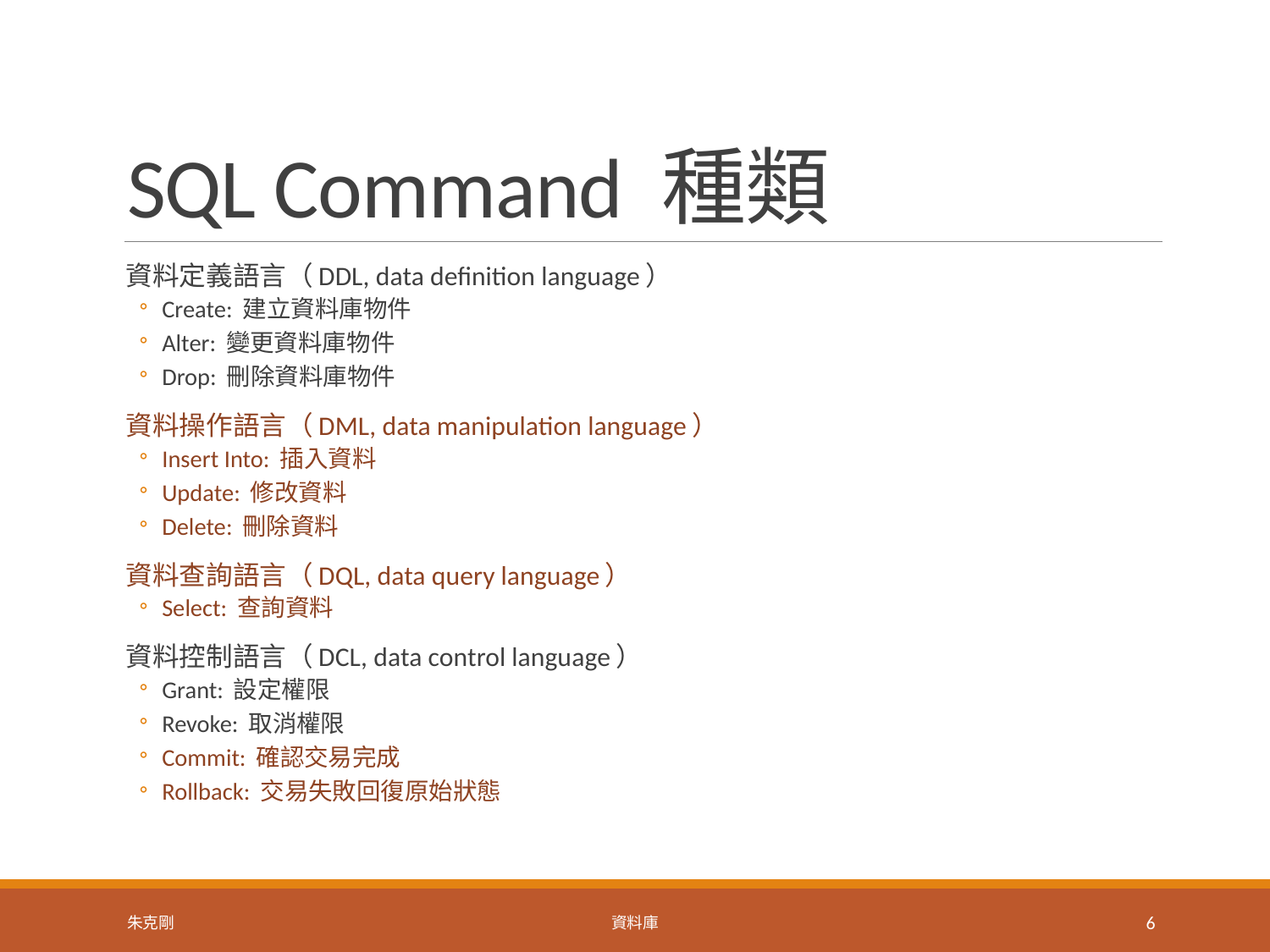

# SQL Command 種類
資料定義語言（DDL, data definition language）
Create: 建立資料庫物件
Alter: 變更資料庫物件
Drop: 刪除資料庫物件
資料操作語言（DML, data manipulation language）
Insert Into: 插入資料
Update: 修改資料
Delete: 刪除資料
資料查詢語言（DQL, data query language）
Select: 查詢資料
資料控制語言（DCL, data control language）
Grant: 設定權限
Revoke: 取消權限
Commit: 確認交易完成
Rollback: 交易失敗回復原始狀態
朱克剛
資料庫
6